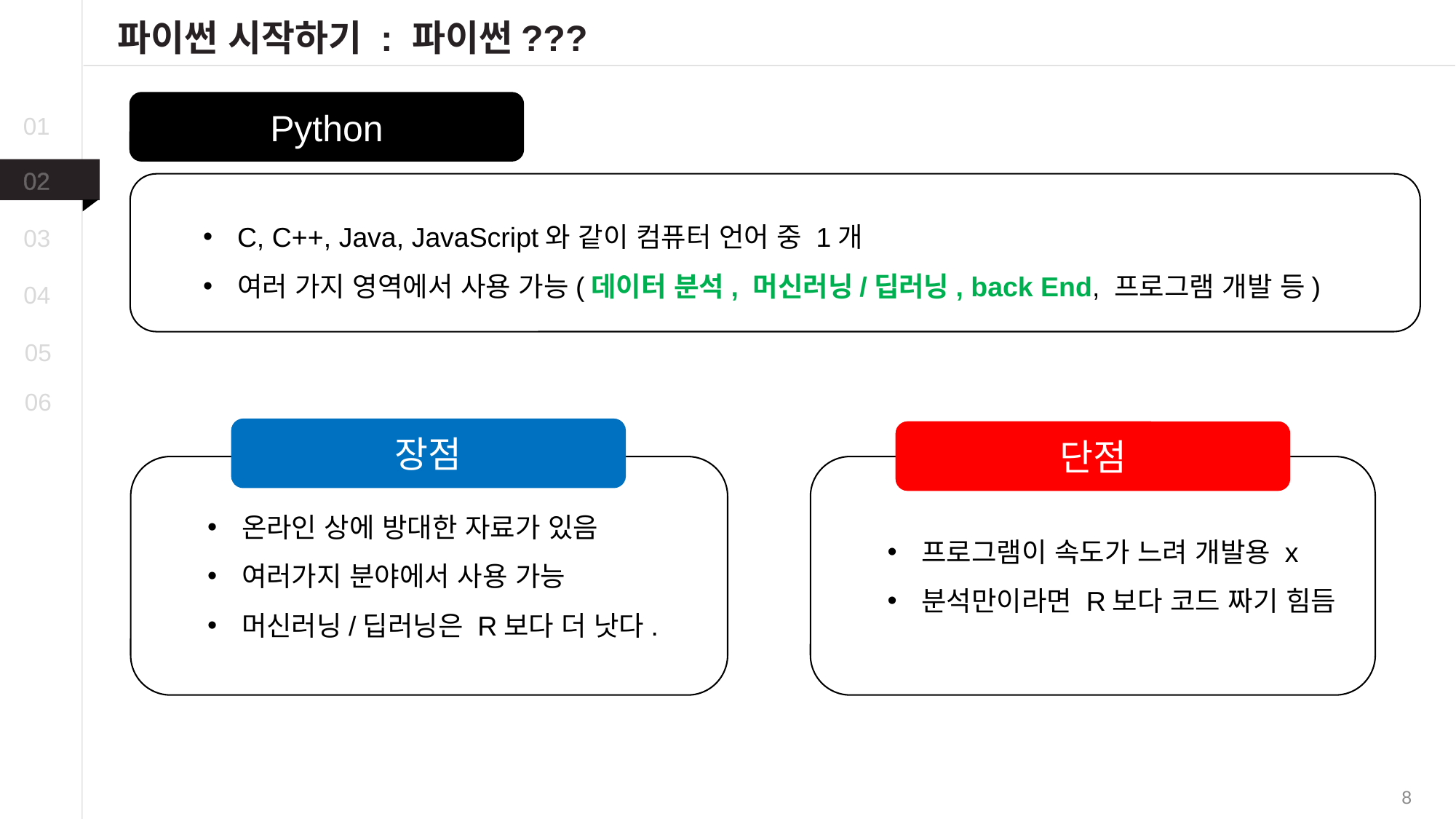

파이썬 시작하기 : 파이썬???
Python
01

02
C, C++, Java, JavaScript와 같이 컴퓨터 언어 중 1개
여러 가지 영역에서 사용 가능(데이터 분석, 머신러닝/딥러닝, back End, 프로그램 개발 등)

03
04
05
06
장점
단점

온라인 상에 방대한 자료가 있음
여러가지 분야에서 사용 가능
머신러닝/딥러닝은 R보다 더 낫다.

프로그램이 속도가 느려 개발용 x
분석만이라면 R보다 코드 짜기 힘듬

8